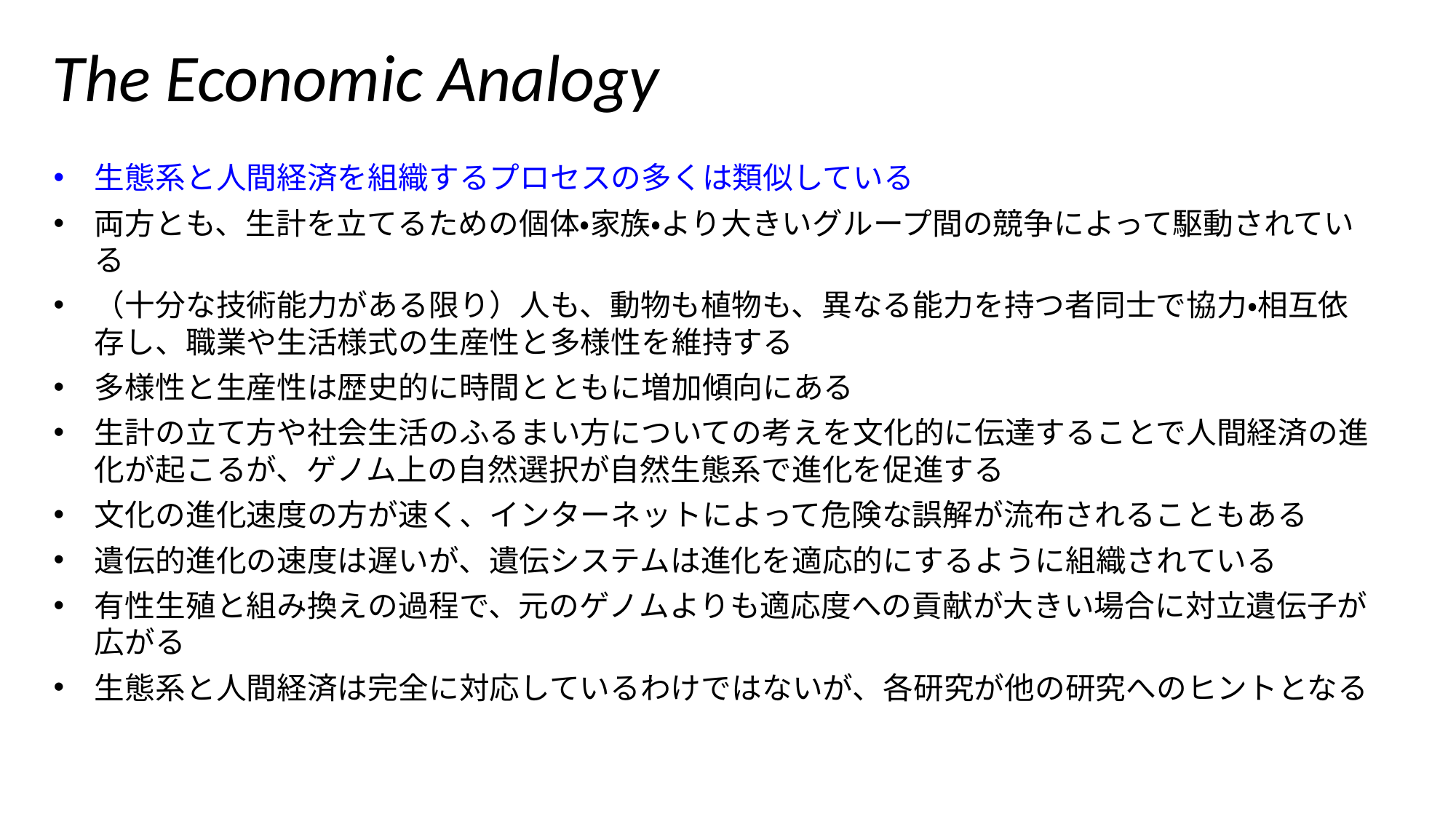

# The Economic Analogy
生態系と人間経済を組織するプロセスの多くは類似している
両方とも、生計を立てるための個体・家族・より大きいグループ間の競争によって駆動されている
（十分な技術能力がある限り）人も、動物も植物も、異なる能力を持つ者同士で協力・相互依存し、職業や生活様式の生産性と多様性を維持する
多様性と生産性は歴史的に時間とともに増加傾向にある
生計の立て方や社会生活のふるまい方についての考えを文化的に伝達することで人間経済の進化が起こるが、ゲノム上の自然選択が自然生態系で進化を促進する
文化の進化速度の方が速く、インターネットによって危険な誤解が流布されることもある
遺伝的進化の速度は遅いが、遺伝システムは進化を適応的にするように組織されている
有性生殖と組み換えの過程で、元のゲノムよりも適応度への貢献が大きい場合に対立遺伝子が広がる
生態系と人間経済は完全に対応しているわけではないが、各研究が他の研究へのヒントとなる